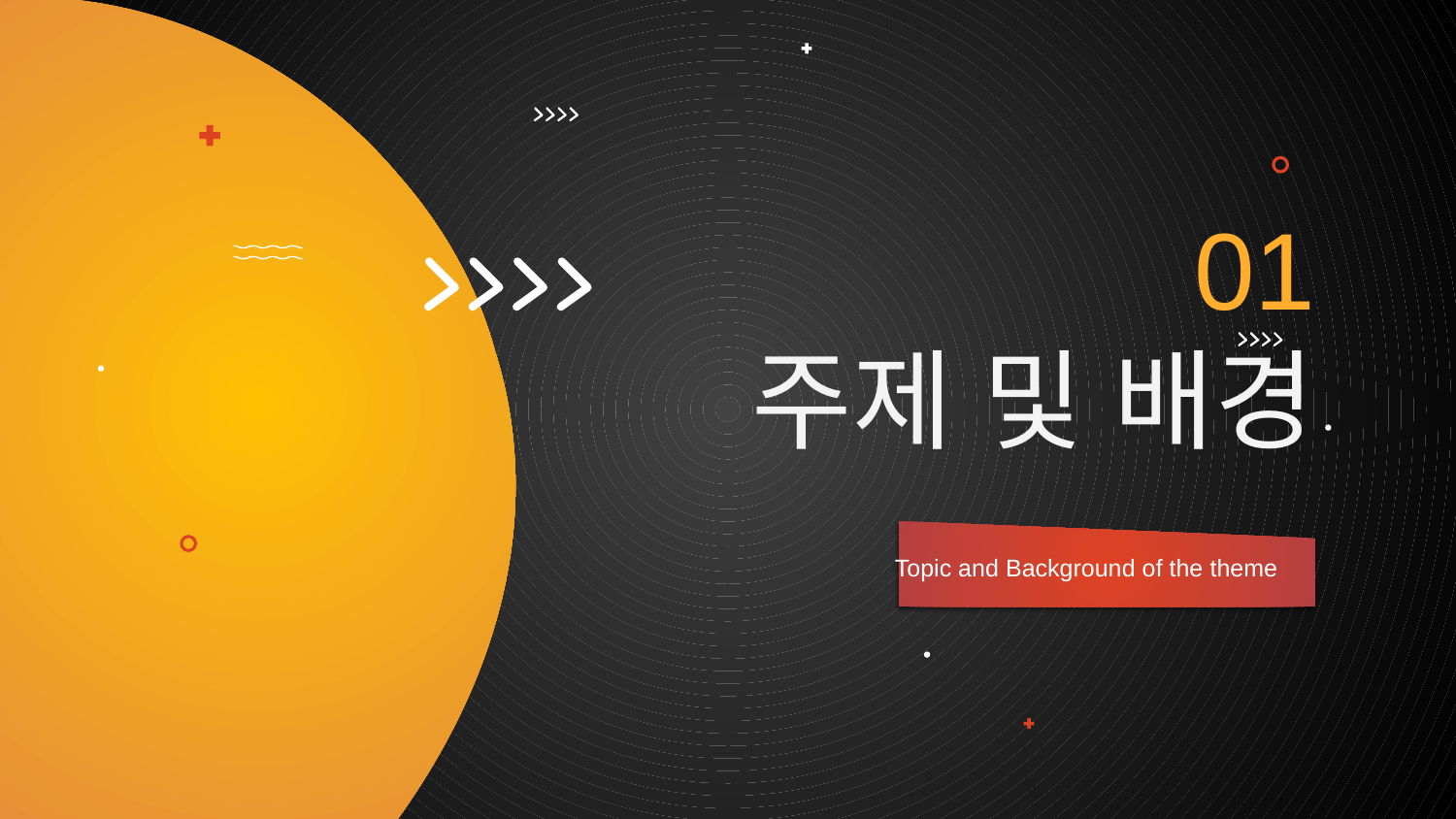

# 01 주제 및 배경

Topic and Background of the theme